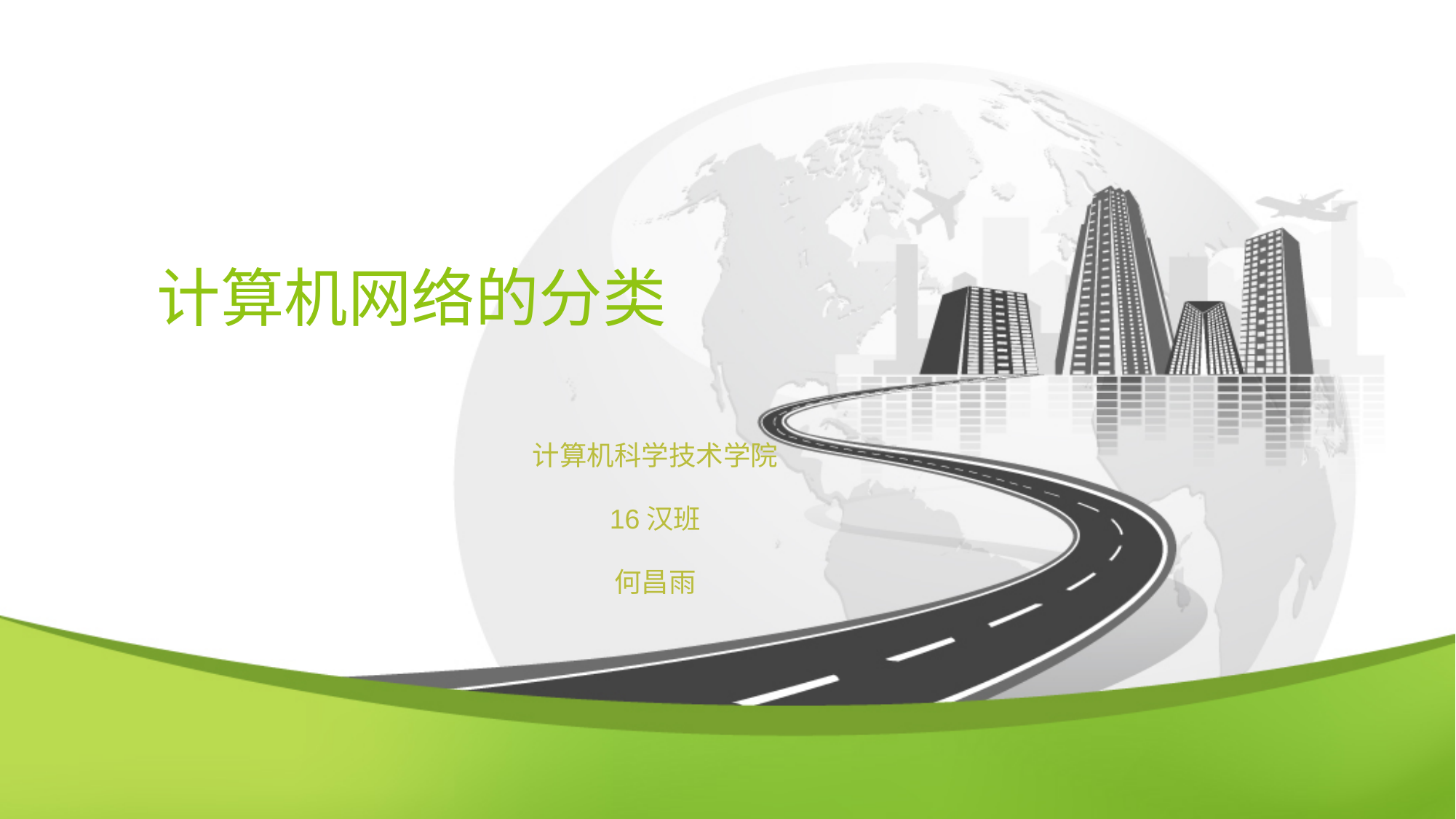

计
算
机
网
络
的
分
类
计算机科学技术学院
16汉班
何昌雨